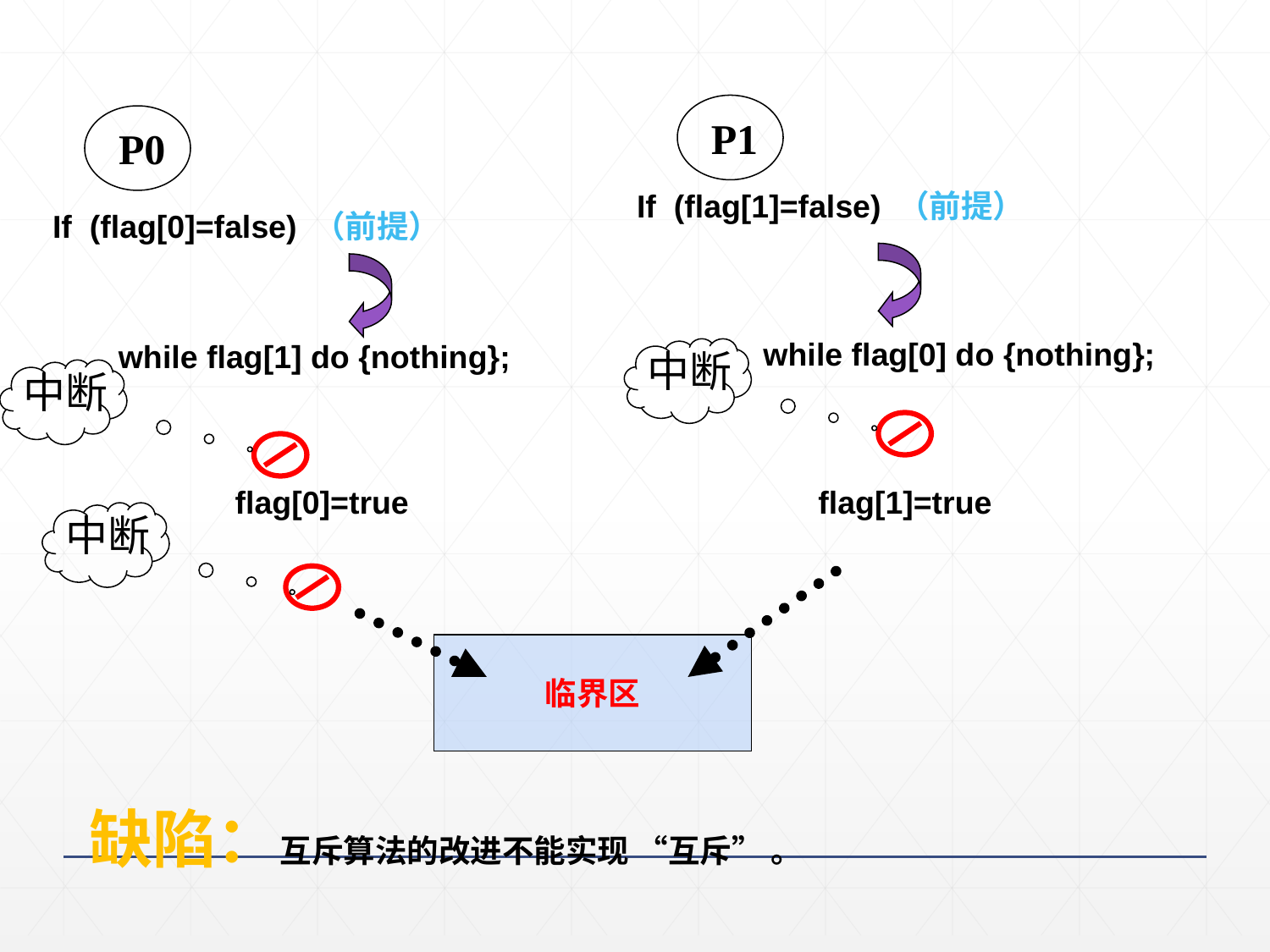

P1

P0
If  (flag[1]=false) （前提）
If  (flag[0]=false) （前提）

while flag[0] do {nothing};
while flag[1] do {nothing};

中断

中断

flag[0]=true
flag[1]=true

中断

临界区

缺陷：互斥算法的改进不能实现 “互斥” 。